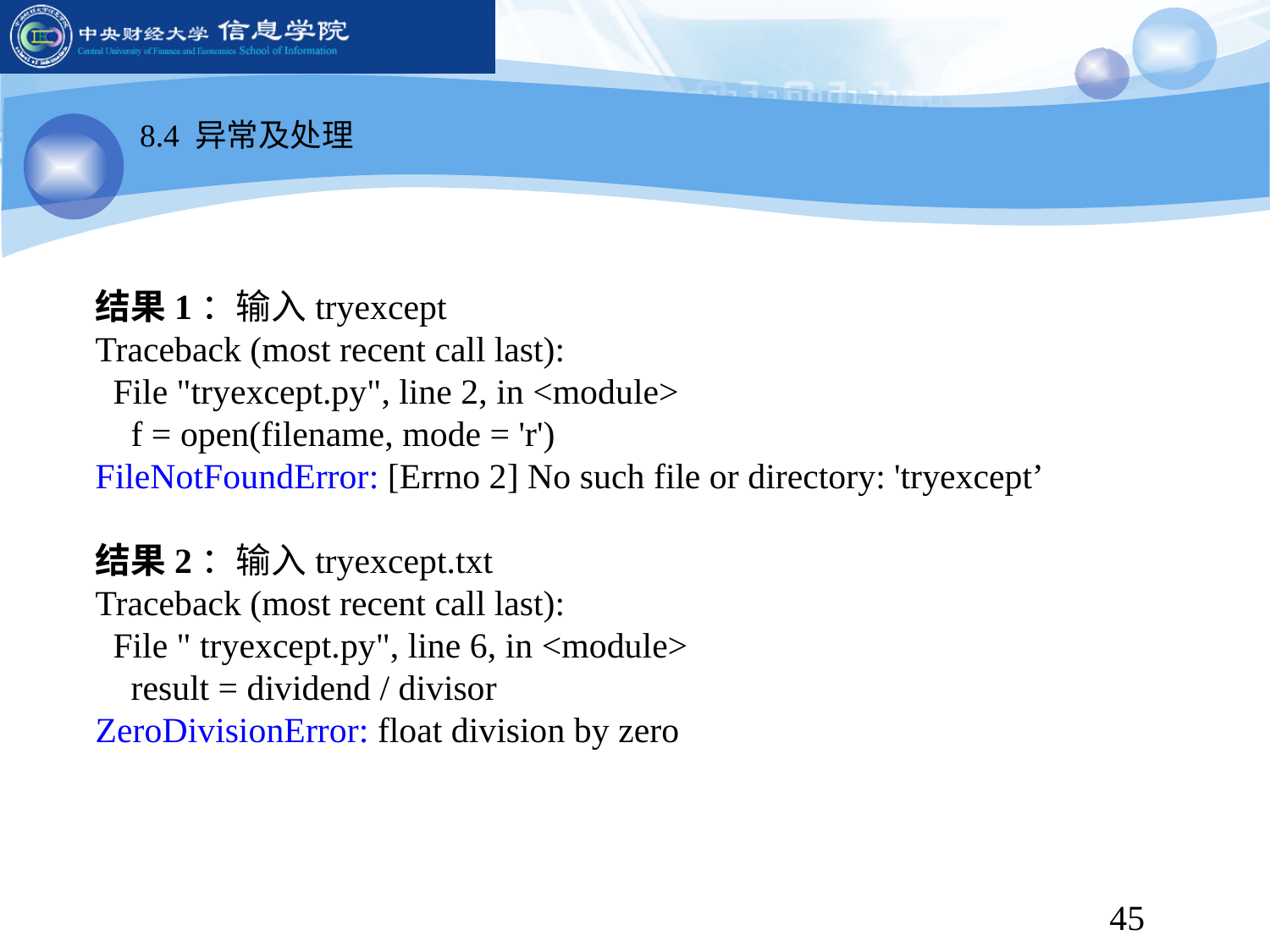

8.4 异常及处理
结果1：输入tryexcept
Traceback (most recent call last):
  File "tryexcept.py", line 2, in <module>
    f = open(filename, mode = 'r')
FileNotFoundError: [Errno 2] No such file or directory: 'tryexcept’

结果2：输入tryexcept.txt
Traceback (most recent call last):
  File " tryexcept.py", line 6, in <module>
    result = dividend / divisor
ZeroDivisionError: float division by zero